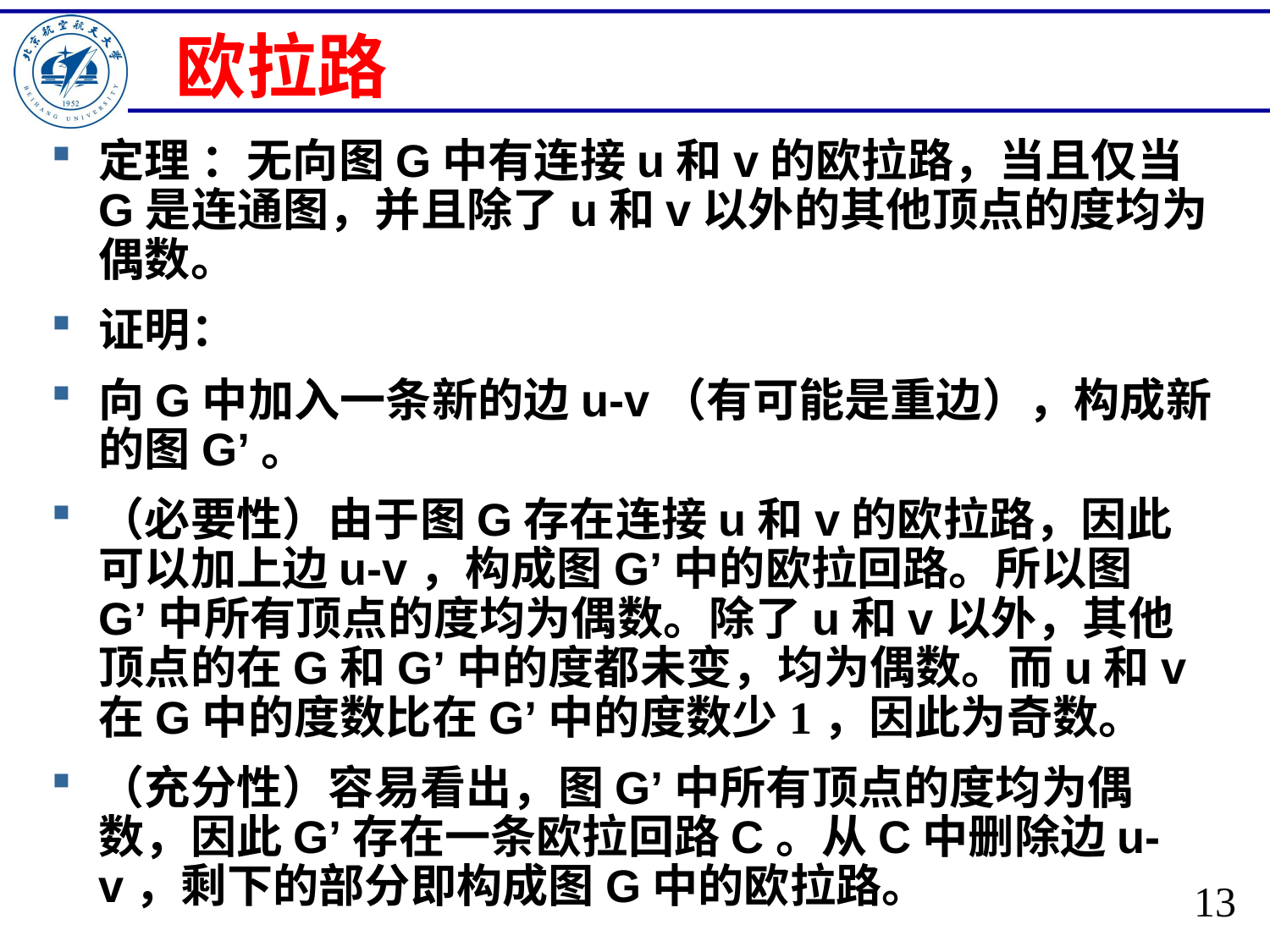

# 欧拉路
定理 ：无向图G中有连接u和v的欧拉路，当且仅当G是连通图，并且除了u和v以外的其他顶点的度均为偶数。
证明：
向G中加入一条新的边u-v（有可能是重边），构成新的图G’。
（必要性）由于图G存在连接u和v的欧拉路，因此可以加上边u-v，构成图G’中的欧拉回路。所以图G’中所有顶点的度均为偶数。除了u和v以外，其他顶点的在G和G’中的度都未变，均为偶数。而u和v在G中的度数比在G’中的度数少1，因此为奇数。
（充分性）容易看出，图G’中所有顶点的度均为偶数，因此G’存在一条欧拉回路C。从C中删除边u-v，剩下的部分即构成图G中的欧拉路。